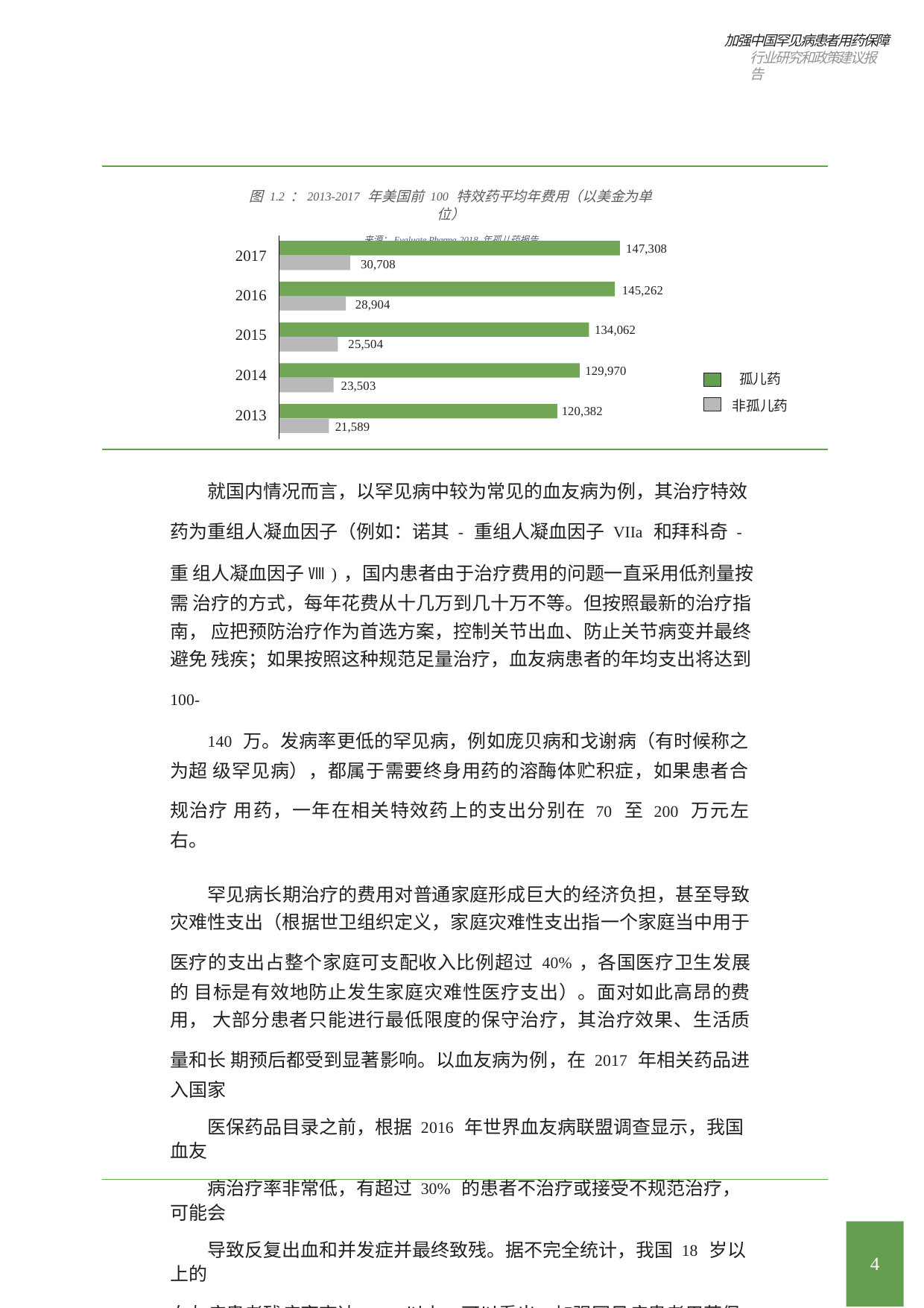

加强中国罕见病患者用药保障 行业研究和政策建议报告

图 1.2：2013-2017 年美国前 100 特效药平均年费用（以美金为单位）
来源：Evaluate Pharma 2018 年孤儿药报告

147,308
2017
30,708
145,262
2016
28,904
134,062
2015
25,504
129,970
2014
孤儿药

23,503
非孤儿药

120,382
2013
21,589

就国内情况而言，以罕见病中较为常见的血友病为例，其治疗特效 药为重组人凝血因子（例如：诺其 - 重组人凝血因子 VIIa 和拜科奇 - 重 组人凝血因子 Ⅷ)，国内患者由于治疗费用的问题一直采用低剂量按需 治疗的方式，每年花费从十几万到几十万不等。但按照最新的治疗指南， 应把预防治疗作为首选方案，控制关节出血、防止关节病变并最终避免 残疾；如果按照这种规范足量治疗，血友病患者的年均支出将达到 100-
140 万。发病率更低的罕见病，例如庞贝病和戈谢病（有时候称之为超 级罕见病），都属于需要终身用药的溶酶体贮积症，如果患者合规治疗 用药，一年在相关特效药上的支出分别在 70 至 200 万元左右。

罕见病长期治疗的费用对普通家庭形成巨大的经济负担，甚至导致 灾难性支出（根据世卫组织定义，家庭灾难性支出指一个家庭当中用于 医疗的支出占整个家庭可支配收入比例超过 40%，各国医疗卫生发展的 目标是有效地防止发生家庭灾难性医疗支出）。面对如此高昂的费用， 大部分患者只能进行最低限度的保守治疗，其治疗效果、生活质量和长 期预后都受到显著影响。以血友病为例，在 2017 年相关药品进入国家
医保药品目录之前，根据 2016 年世界血友病联盟调查显示，我国血友
病治疗率非常低，有超过 30% 的患者不治疗或接受不规范治疗，可能会
导致反复出血和并发症并最终致残。据不完全统计，我国 18 岁以上的
血友病患者残疾率高达 90% 以上。可以看出，加强罕见病患者用药保障 可以提高患者的治疗水平和生活质量、降低罕见病患者及其家庭的经济 负担，并防止发生家庭灾难性医疗支出、因病致贫或者返贫，因此具有 重要意义。

4